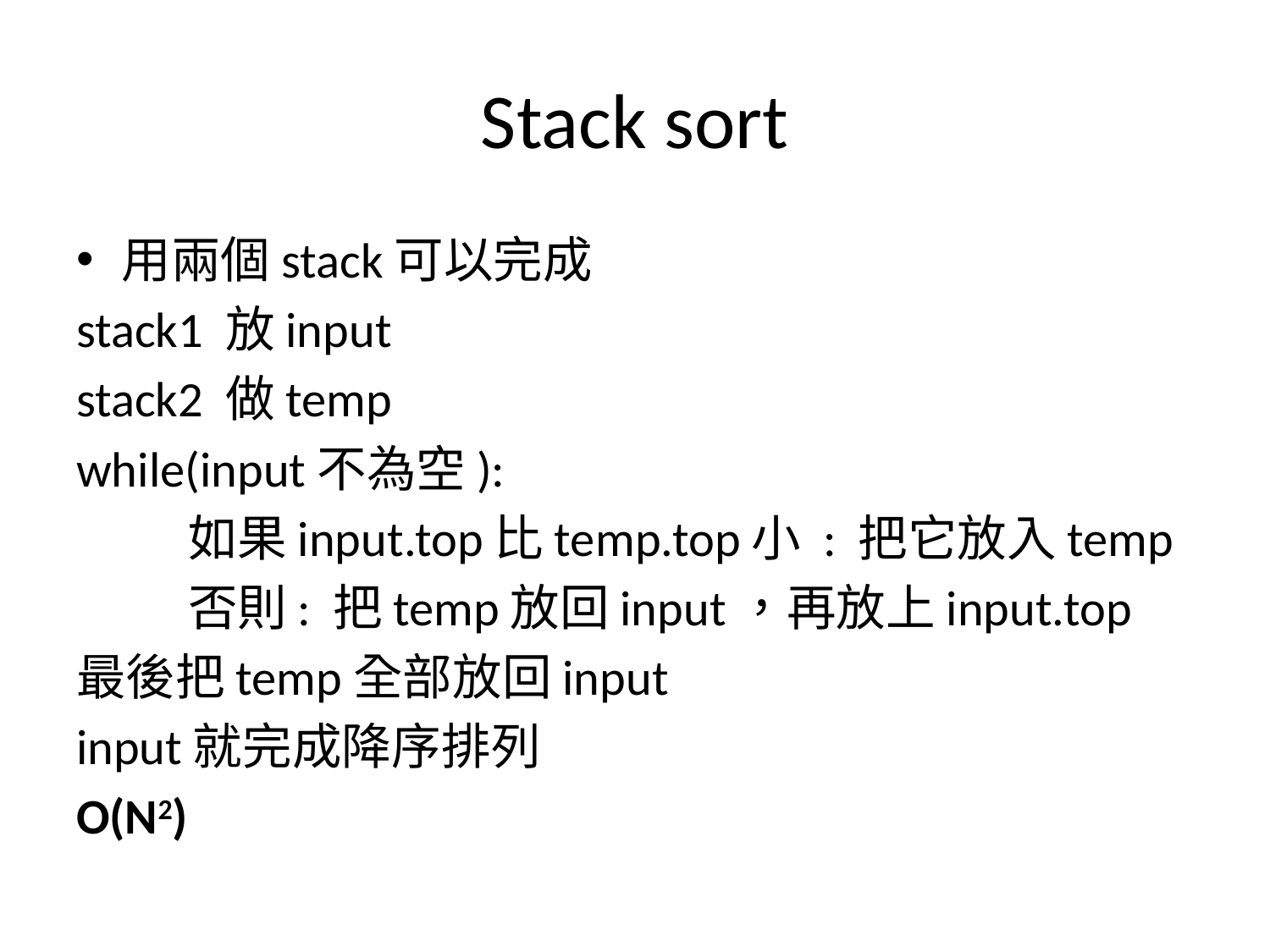

# Stack sort
用兩個stack可以完成
stack1 放input
stack2 做temp
while(input不為空):
	如果input.top比temp.top小 : 把它放入temp
	否則: 把temp放回input，再放上input.top
最後把temp全部放回input
input就完成降序排列
O(N2)